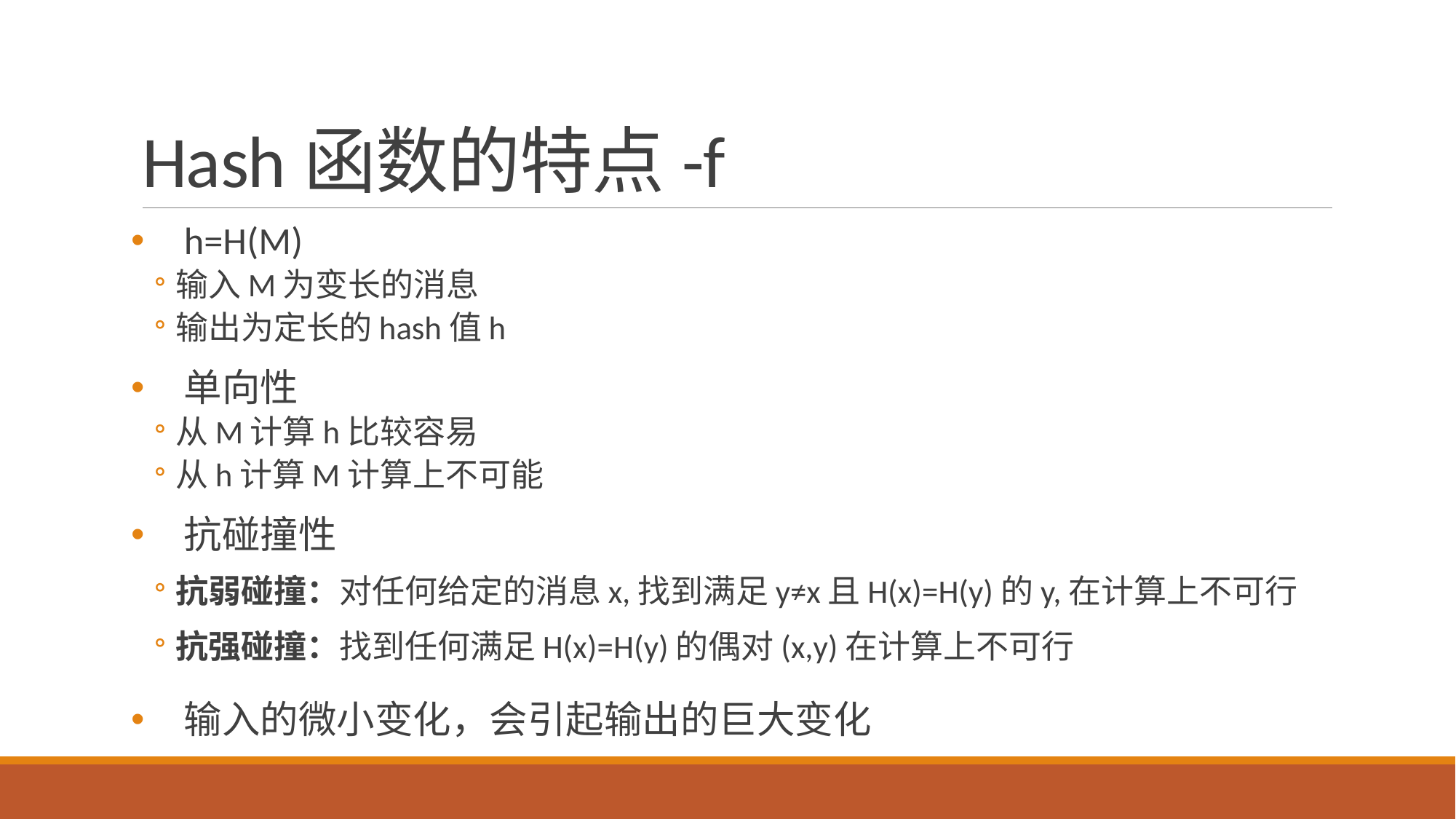

# Hash函数的特点-f
h=H(M)
输入M为变长的消息
输出为定长的hash值h
单向性
从M计算h比较容易
从h计算M计算上不可能
抗碰撞性
抗弱碰撞：对任何给定的消息x,找到满足y≠x且H(x)=H(y)的y,在计算上不可行
抗强碰撞：找到任何满足H(x)=H(y)的偶对(x,y)在计算上不可行
输入的微小变化，会引起输出的巨大变化